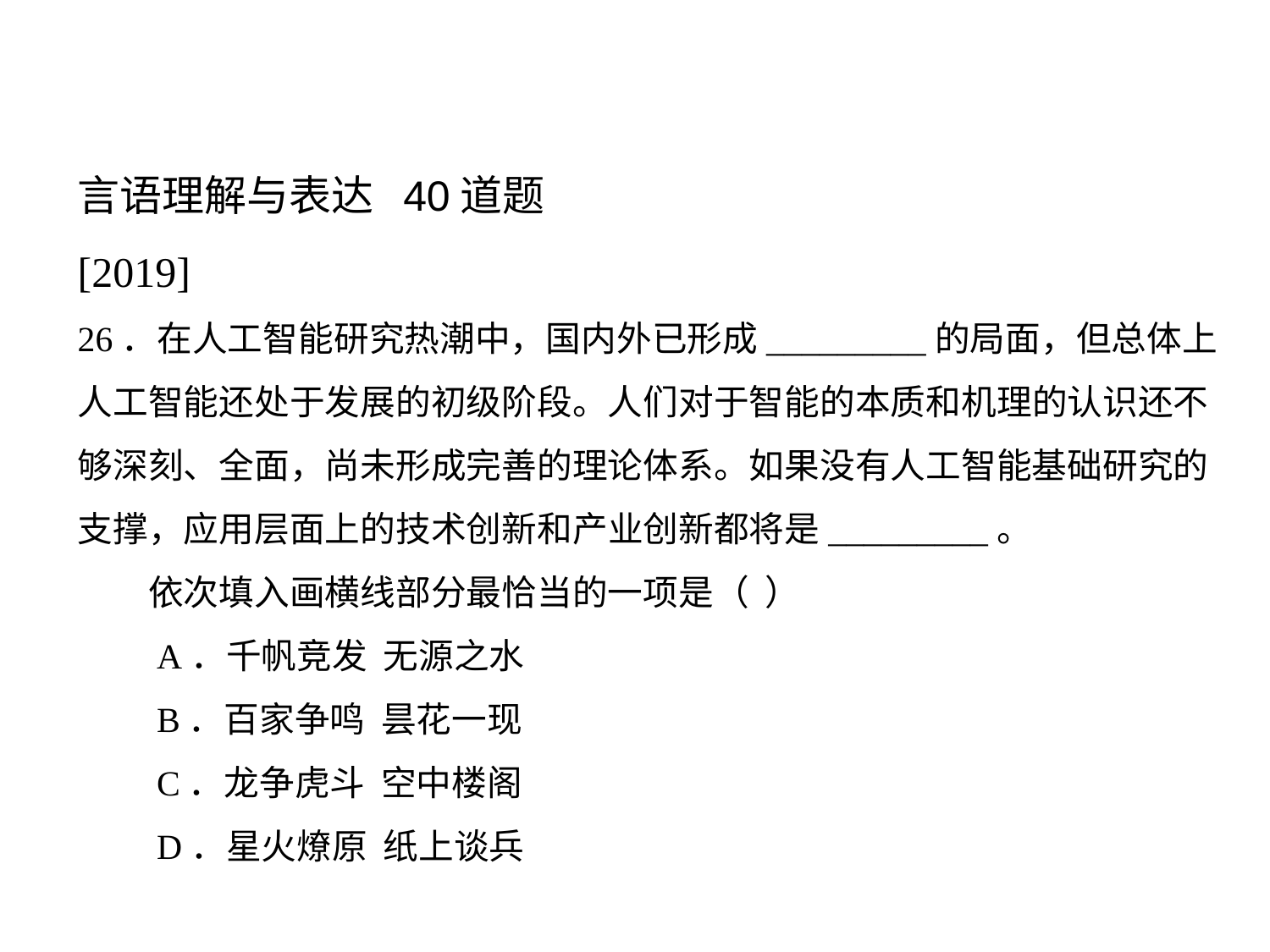

言语理解与表达  40道题
[2019]
26．在人工智能研究热潮中，国内外已形成_________的局面，但总体上人工智能还处于发展的初级阶段。人们对于智能的本质和机理的认识还不够深刻、全面，尚未形成完善的理论体系。如果没有人工智能基础研究的支撑，应用层面上的技术创新和产业创新都将是_________。
　　依次填入画横线部分最恰当的一项是（  ）
　　A．千帆竞发  无源之水
　　B．百家争鸣  昙花一现
　　C．龙争虎斗  空中楼阁
　　D．星火燎原  纸上谈兵